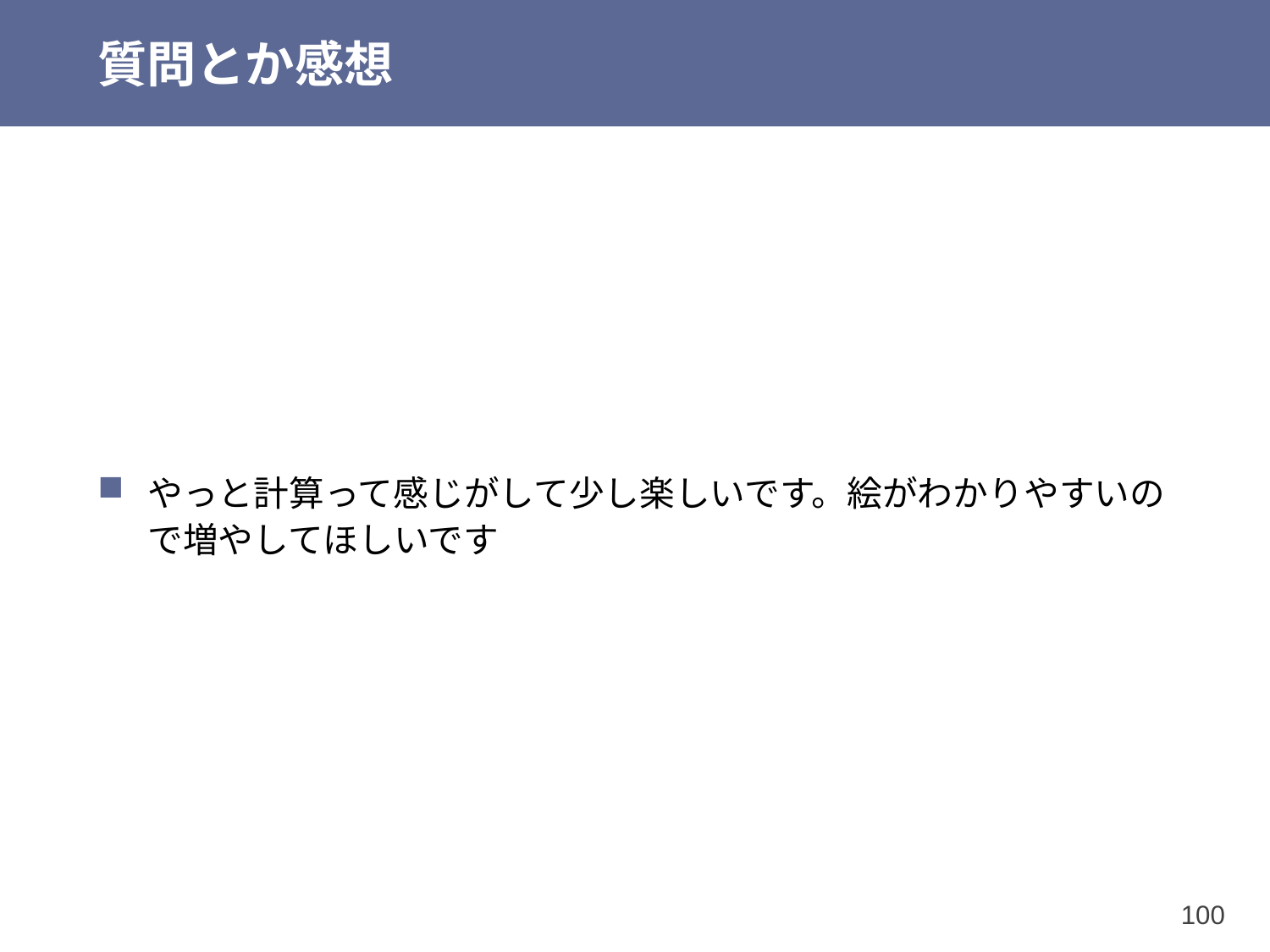

# 質問とか感想
やっと計算って感じがして少し楽しいです。絵がわかりやすいので増やしてほしいです